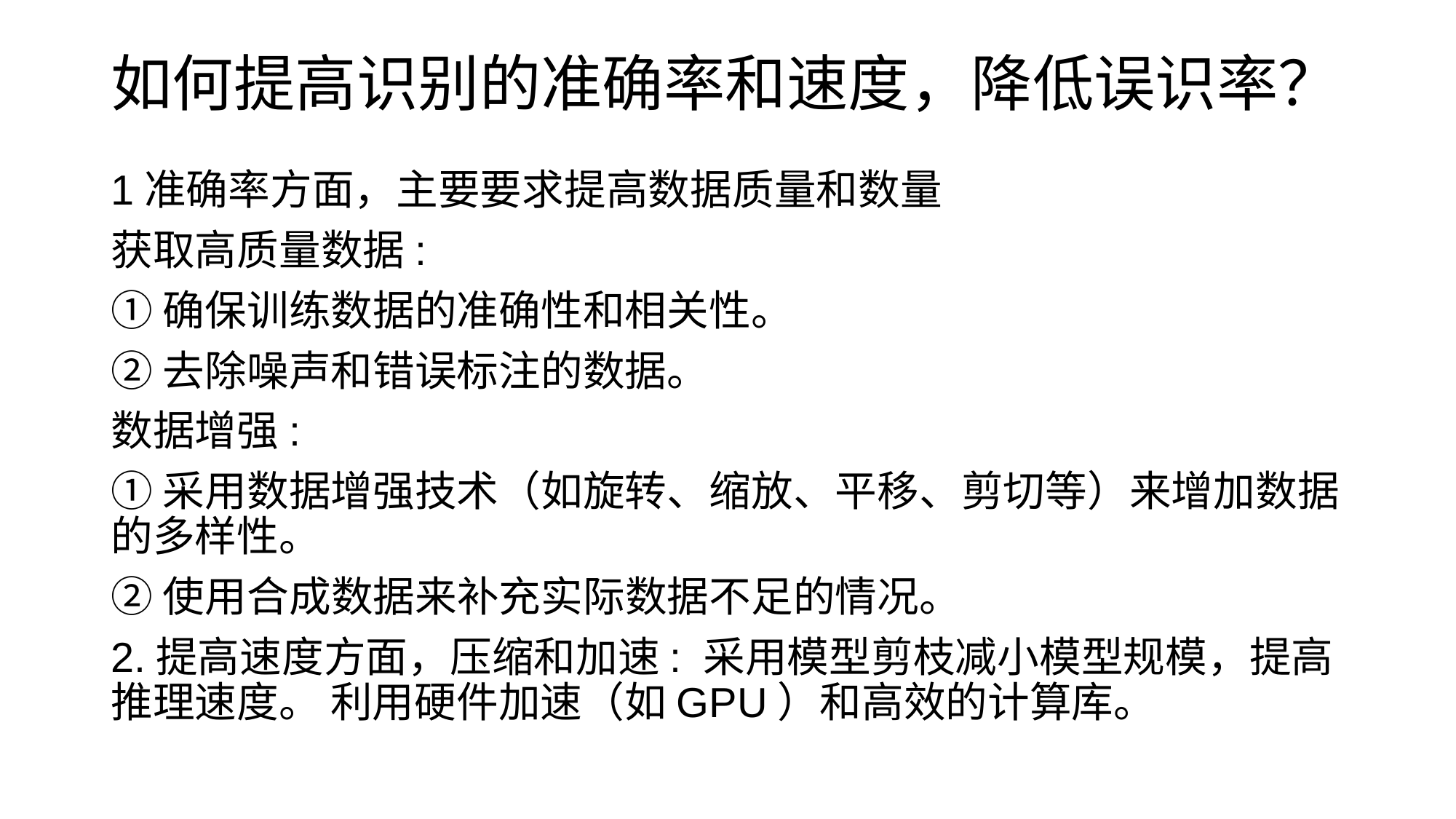

# 如何提高识别的准确率和速度，降低误识率？
1准确率方面，主要要求提高数据质量和数量
获取高质量数据:
①确保训练数据的准确性和相关性。
②去除噪声和错误标注的数据。
数据增强:
①采用数据增强技术（如旋转、缩放、平移、剪切等）来增加数据的多样性。
②使用合成数据来补充实际数据不足的情况。
2.提高速度方面，压缩和加速: 采用模型剪枝减小模型规模，提高推理速度。 利用硬件加速（如GPU）和高效的计算库。